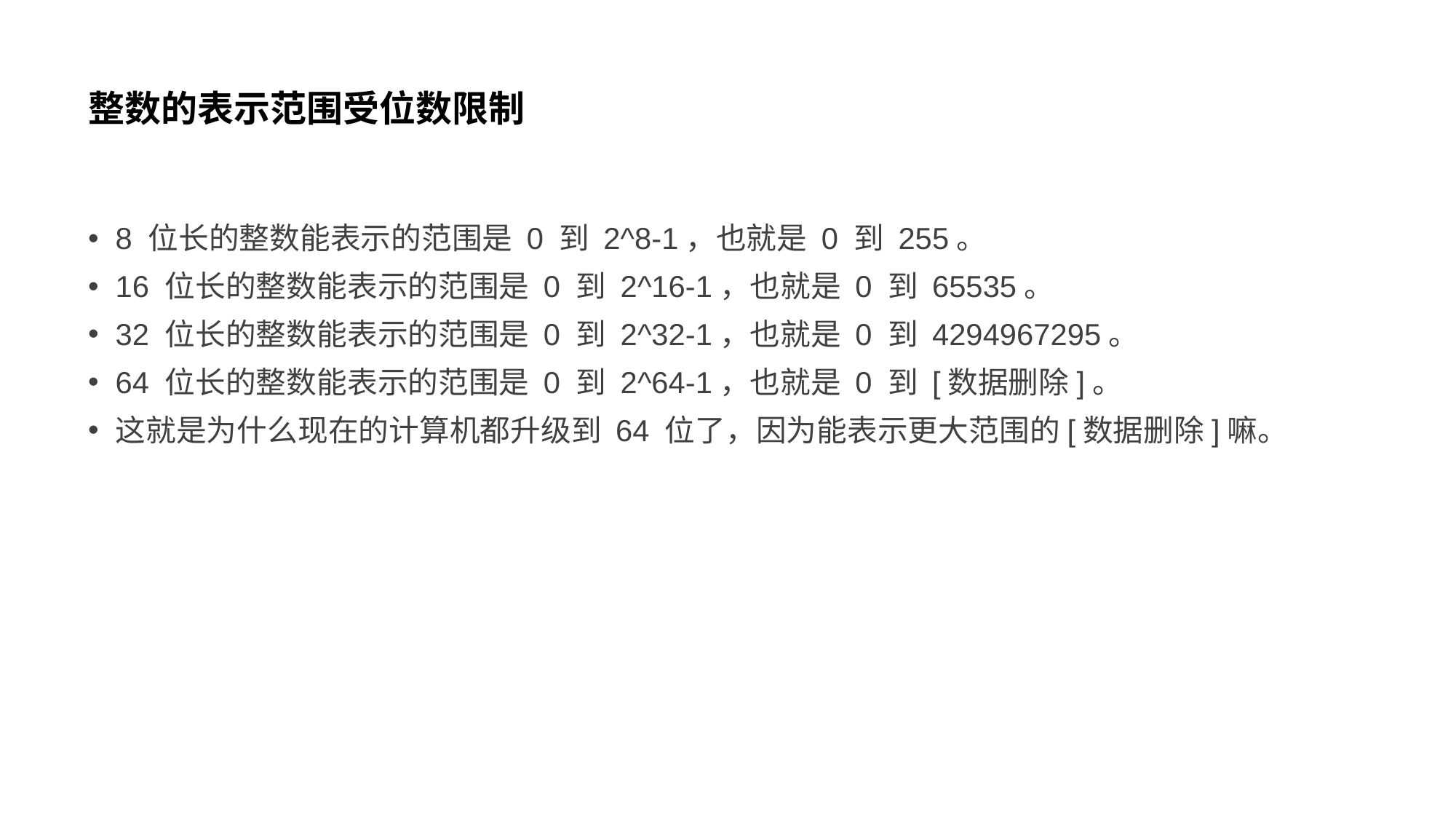

# 整数的表示范围受位数限制
8 位长的整数能表示的范围是 0 到 2^8-1，也就是 0 到 255。
16 位长的整数能表示的范围是 0 到 2^16-1，也就是 0 到 65535。
32 位长的整数能表示的范围是 0 到 2^32-1，也就是 0 到 4294967295。
64 位长的整数能表示的范围是 0 到 2^64-1，也就是 0 到 [数据删除]。
这就是为什么现在的计算机都升级到 64 位了，因为能表示更大范围的[数据删除]嘛。